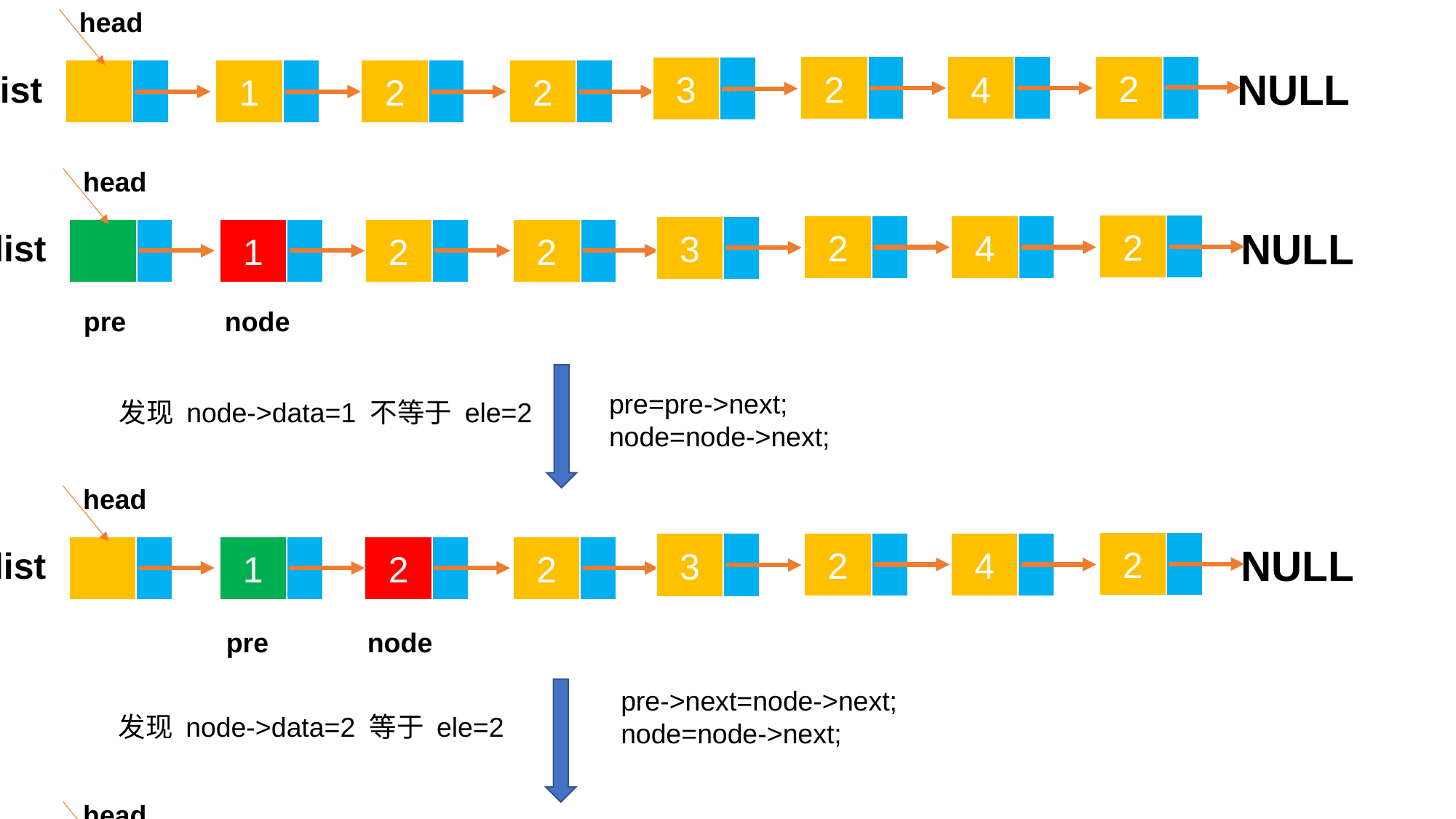

head
ele=2
2

2

4

3

NULL

1

2

2

list
head
2

2

4

3

NULL

1

2

2

list
pre
node

pre=pre->next;
node=node->next;
发现 node->data=1 不等于 ele=2
head
2

2

4

3

NULL

1

2

2

list
pre
node
pre->next=node->next;
node=node->next;

发现 node->data=2 等于 ele=2
head
2

2

4

3

NULL

1

2

2

list
pre
node
head
2

2

4

3

NULL

1

2

list
pre
node
pre->next=node->next;
node=node->next;

发现 node->data=2 等于 ele=2
head
2

2

4

3

NULL

1

2

list
node
pre
head
2

2

4

3

NULL

1

list
node
pre
pre=pre->next;
node=node->next;

发现 node->data=1 不等于 ele=2
head
2

2

4

3

NULL

1

list
node
pre
pre->next=node->next;
node=node->next;

发现 node->data=2 等于 ele=2
head
2

2

4

3

NULL

1

list
node
pre
head
2

4

3

NULL

1

list
node
pre
pre=pre->next;
node=node->next;

发现 node->data=1 不等于 ele=2
head
2

4

3

NULL

1

list
node
pre
pre->next=node->next;
node=node->next;

发现 node->data=2 等于 ele=2
head
2

4

3

NULL

1

list
pre
node
head
4

3

NULL

1

list
pre
node

此时 node 为 NULL，结束循环
head
4

NULL
3

1

list